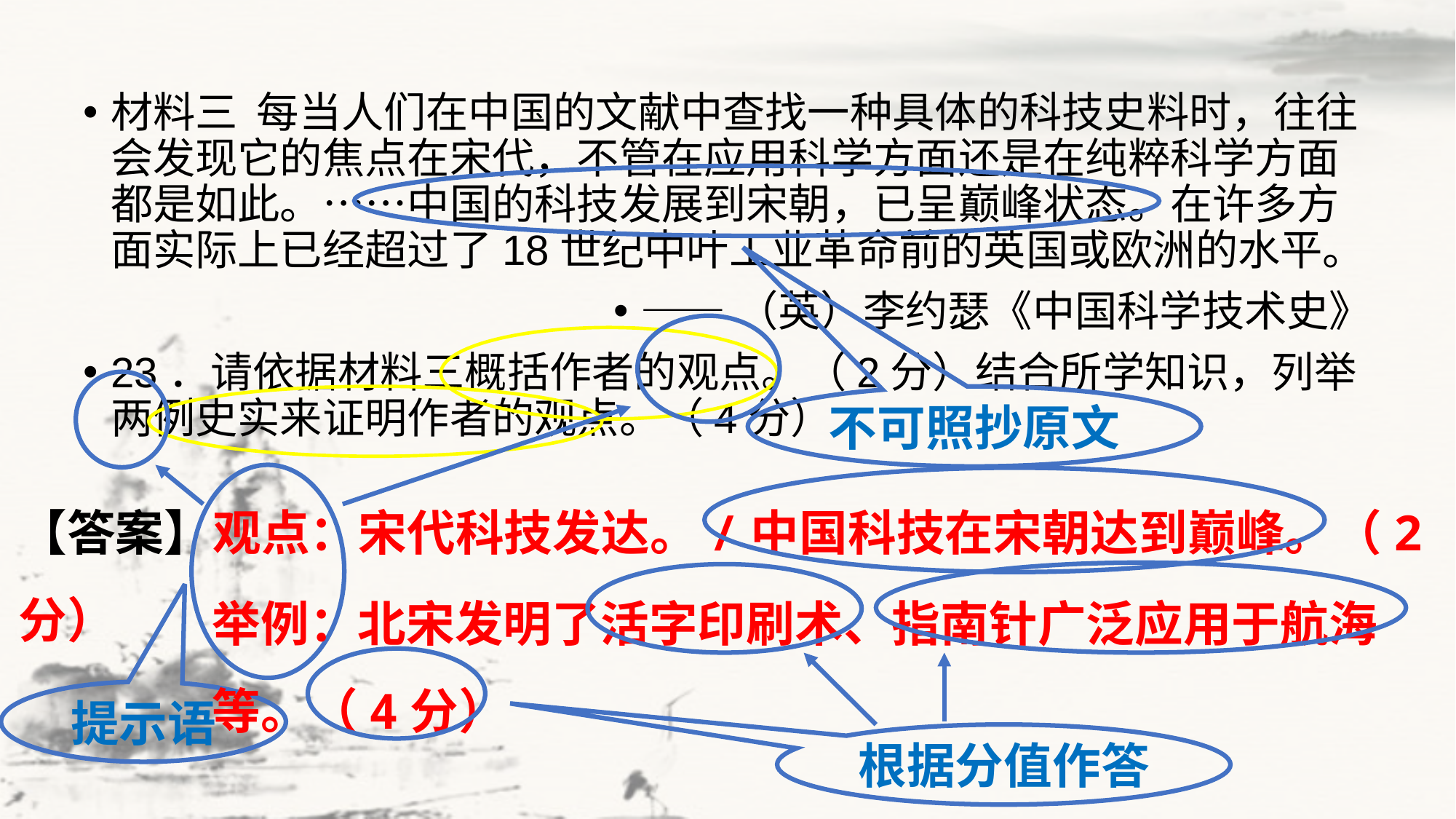

材料三  每当人们在中国的文献中查找一种具体的科技史料时，往往会发现它的焦点在宋代，不管在应用科学方面还是在纯粹科学方面都是如此。……中国的科技发展到宋朝，已呈巅峰状态。在许多方面实际上已经超过了18世纪中叶工业革命前的英国或欧洲的水平。
——（英）李约瑟《中国科学技术史》
23．请依据材料三概括作者的观点。（2分）结合所学知识，列举两例史实来证明作者的观点。（4分）

不可照抄原文

提示语

【答案】观点：宋代科技发达。/中国科技在宋朝达到巅峰。（2分）
举例：北宋发明了活字印刷术、指南针广泛应用于航海等。（4分）

根据分值作答